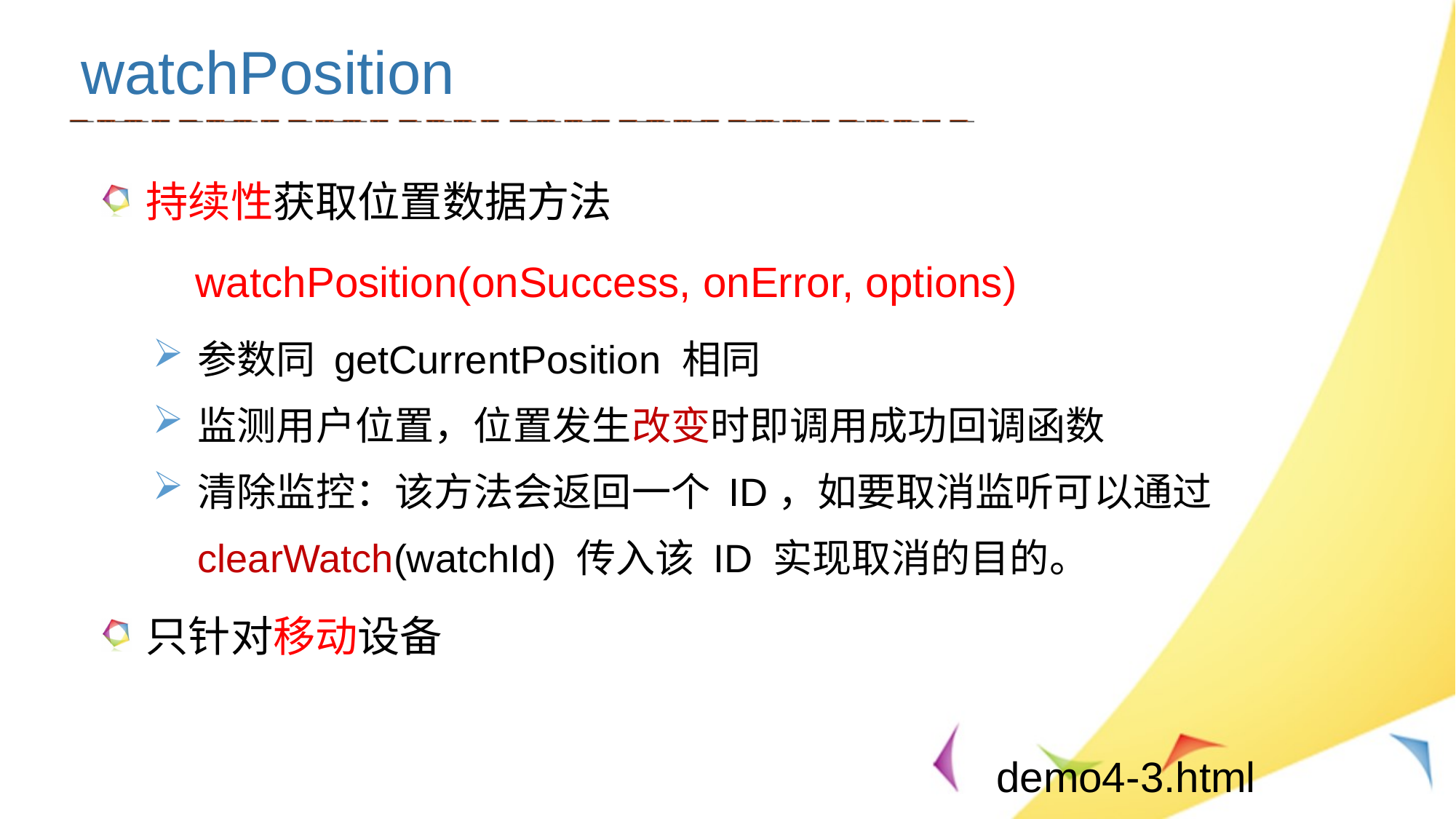

watchPosition
持续性获取位置数据方法
        watchPosition(onSuccess, onError, options)
参数同 getCurrentPosition 相同
监测用户位置，位置发生改变时即调用成功回调函数
清除监控：该方法会返回一个 ID，如要取消监听可以通过  clearWatch(watchId) 传入该 ID 实现取消的目的。
只针对移动设备

demo4-3.html